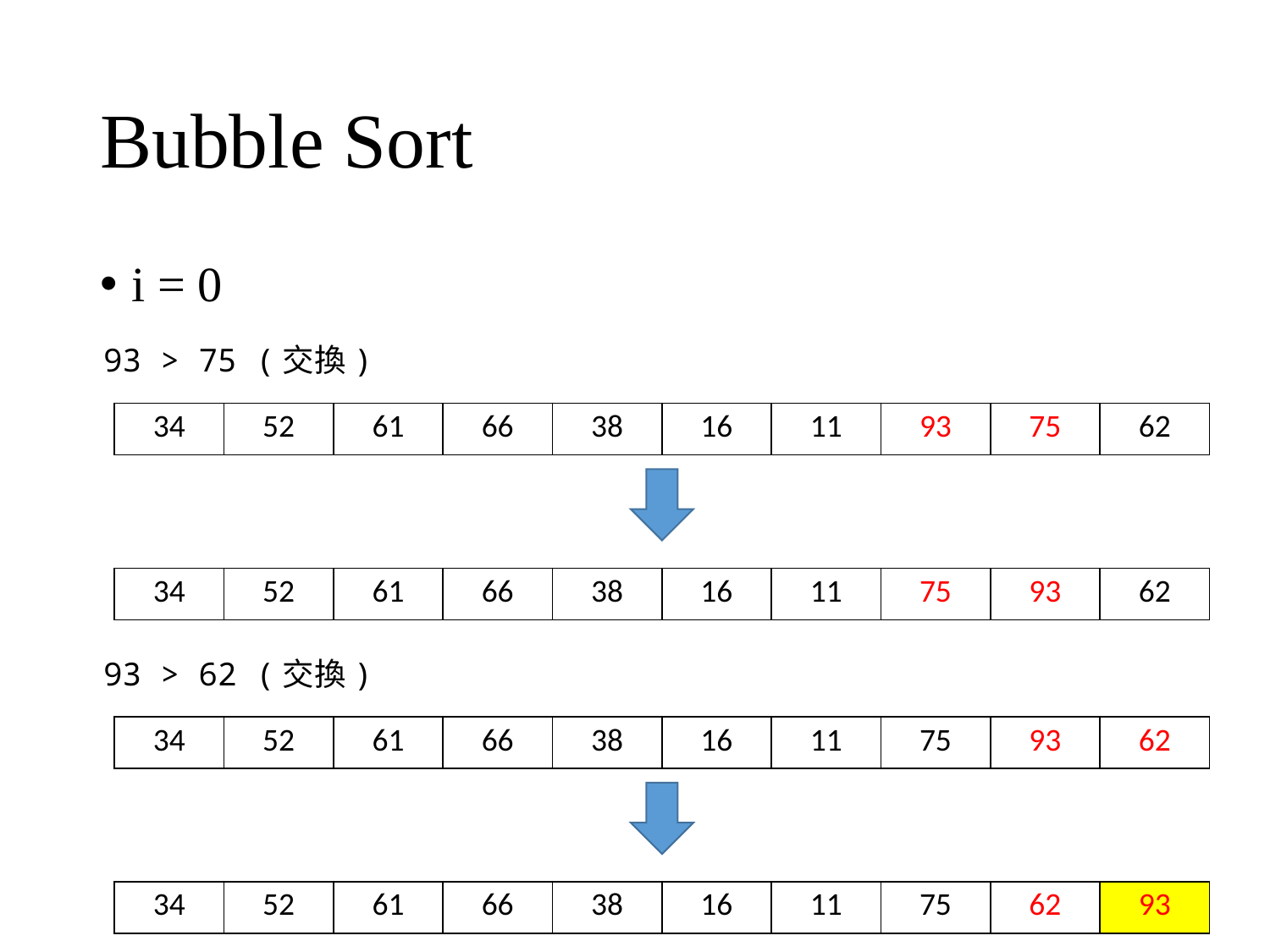

# Bubble Sort
i = 0

93 > 75 (交換)
| 34 | 52 | 61 | 66 | 38 | 16 | 11 | 93 | 75 | 62 |
| --- | --- | --- | --- | --- | --- | --- | --- | --- | --- |

| 34 | 52 | 61 | 66 | 38 | 16 | 11 | 75 | 93 | 62 |
| --- | --- | --- | --- | --- | --- | --- | --- | --- | --- |
93 > 62 (交換)
| 34 | 52 | 61 | 66 | 38 | 16 | 11 | 75 | 93 | 62 |
| --- | --- | --- | --- | --- | --- | --- | --- | --- | --- |

| 34 | 52 | 61 | 66 | 38 | 16 | 11 | 75 | 62 | 93 |
| --- | --- | --- | --- | --- | --- | --- | --- | --- | --- |